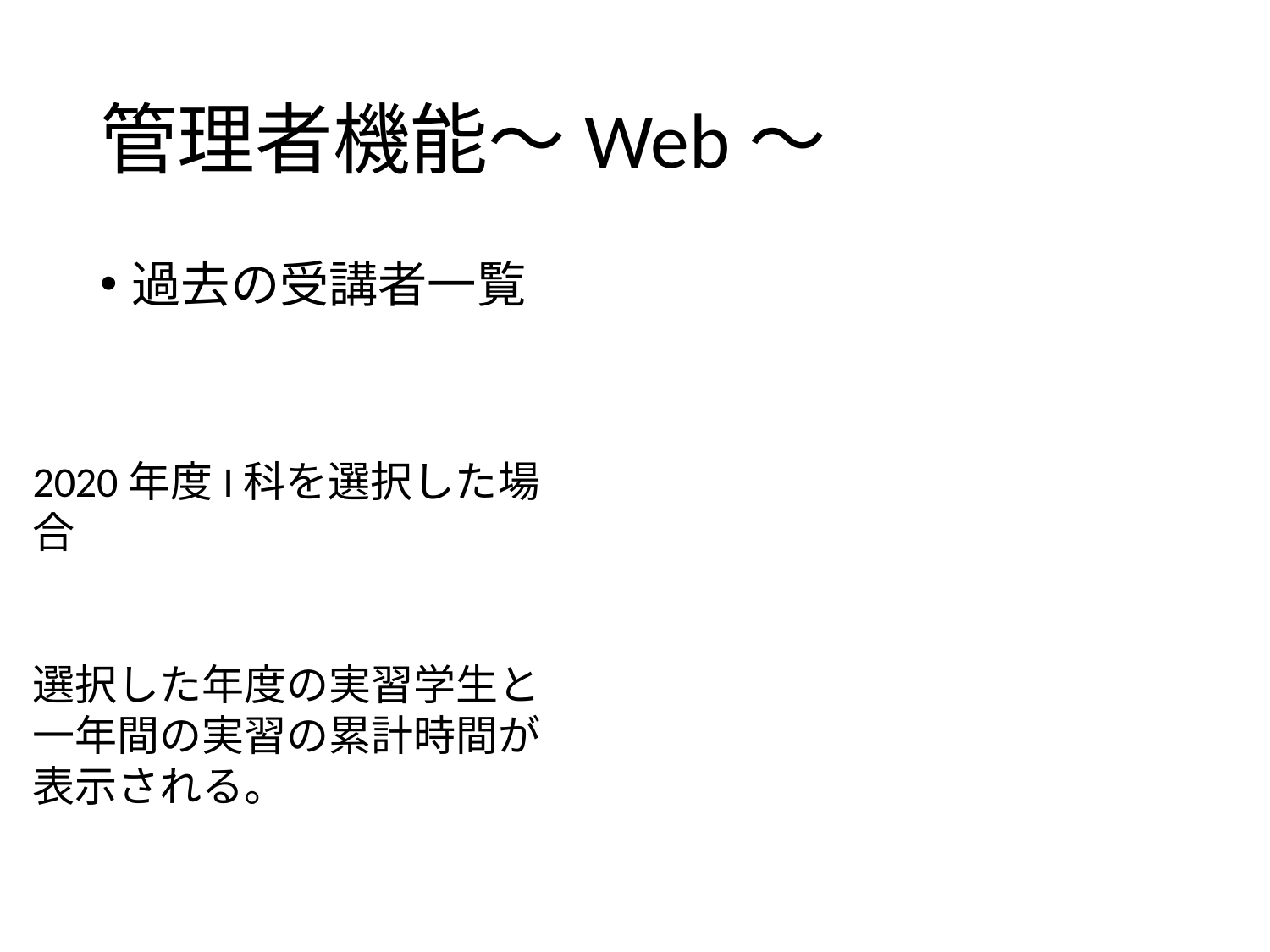

# 管理者機能～Web～
過去の受講者一覧
2020年度I科を選択した場合

選択した年度の実習学生と一年間の実習の累計時間が表示される。